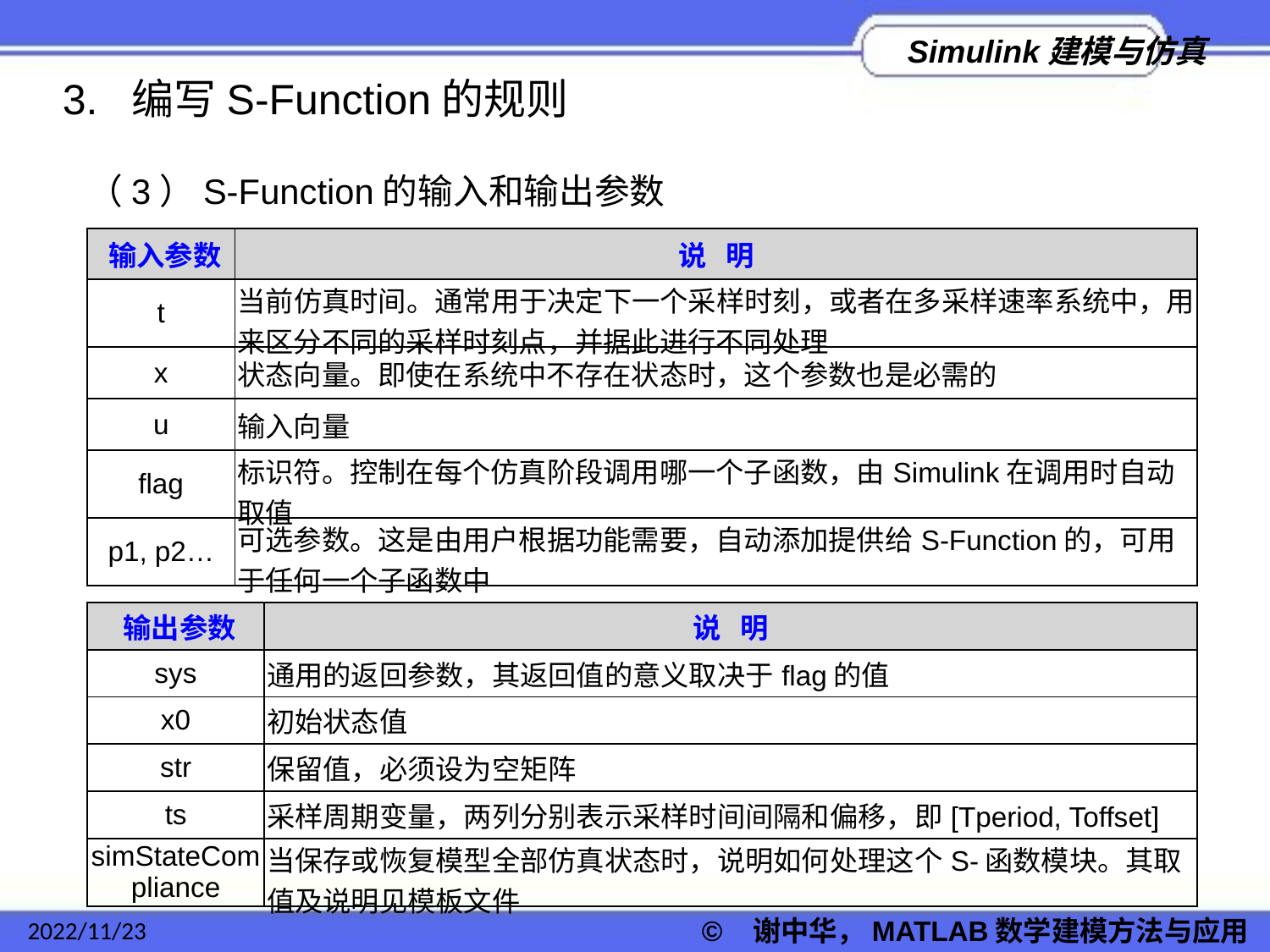

3.  编写S-Function的规则
（3）S-Function的输入和输出参数
| 输入参数 | 说 明 |
| --- | --- |
| t | 当前仿真时间。通常用于决定下一个采样时刻，或者在多采样速率系统中，用来区分不同的采样时刻点，并据此进行不同处理 |
| x | 状态向量。即使在系统中不存在状态时，这个参数也是必需的 |
| u | 输入向量 |
| flag | 标识符。控制在每个仿真阶段调用哪一个子函数，由Simulink在调用时自动取值 |
| p1, p2… | 可选参数。这是由用户根据功能需要，自动添加提供给S-Function的，可用于任何一个子函数中 |
| 输出参数 | 说 明 |
| --- | --- |
| sys | 通用的返回参数，其返回值的意义取决于flag的值 |
| x0 | 初始状态值 |
| str | 保留值，必须设为空矩阵 |
| ts | 采样周期变量，两列分别表示采样时间间隔和偏移，即[Tperiod, Toffset] |
| simStateCompliance | 当保存或恢复模型全部仿真状态时，说明如何处理这个S-函数模块。其取值及说明见模板文件 |
2022/11/23
©   谢中华，MATLAB数学建模方法与应用